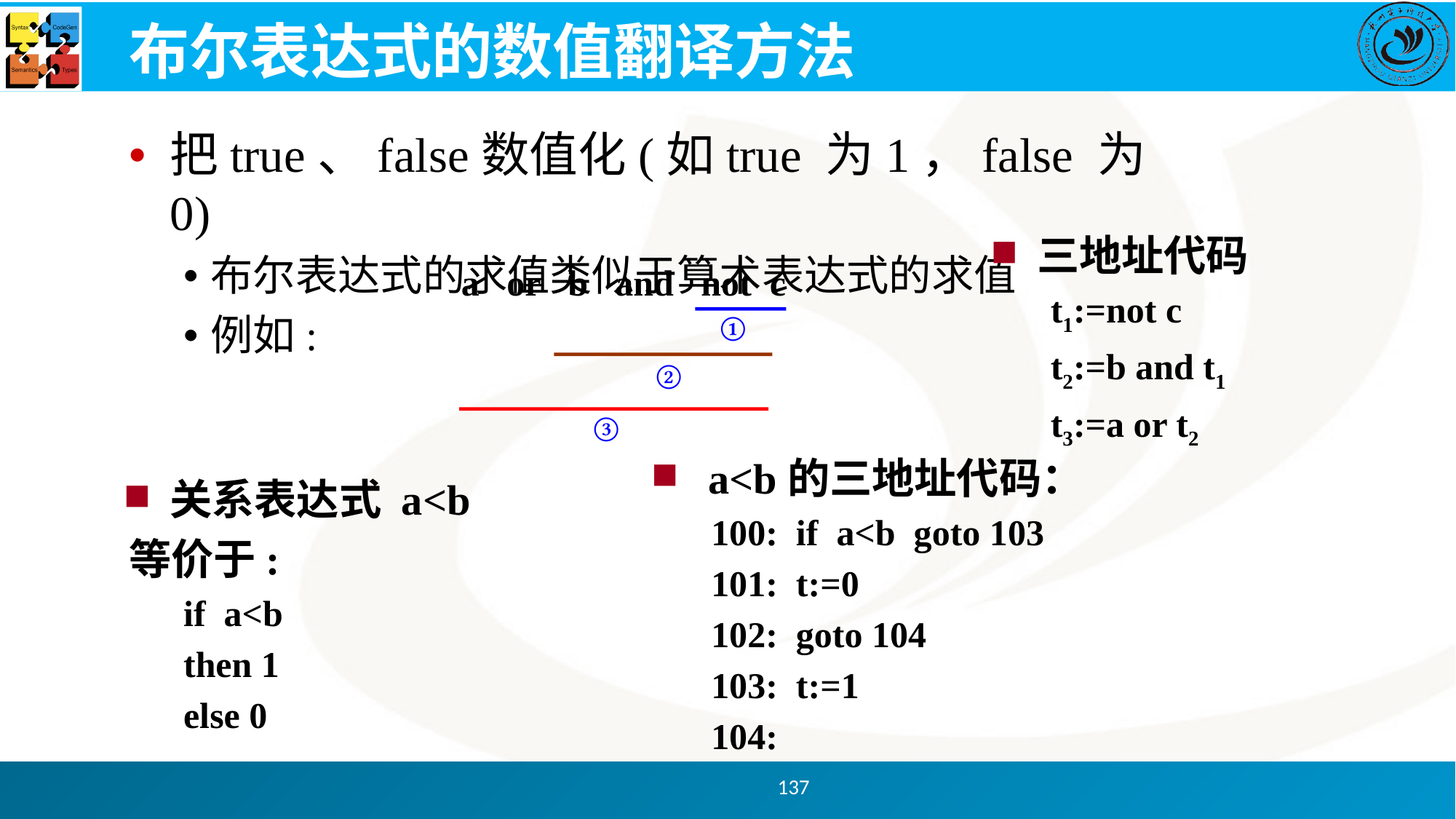

# 布尔表达式的数值翻译方法
把true、false数值化(如true 为1，false 为0)
布尔表达式的求值类似于算术表达式的求值
例如:
三地址代码
t1:=not c
t2:=b and t1
t3:=a or t2
a   or   b   and   not  c
①

 ②

③

 a<b的三地址代码：
100:  if  a<b  goto 103
101:  t:=0
102:  goto 104
103:  t:=1
104:
关系表达式 a<b
等价于:
if  a<b
then 1
else 0
137